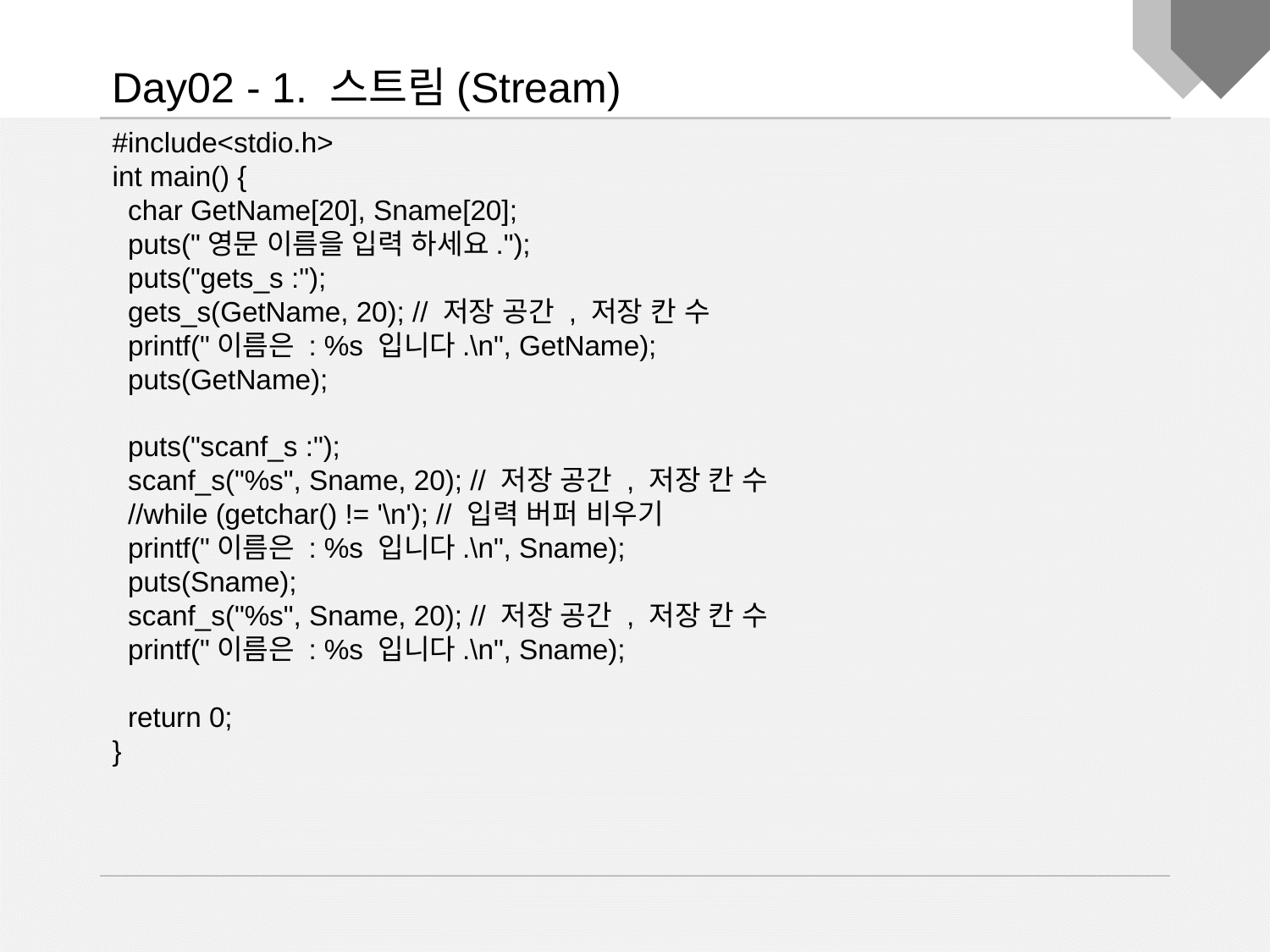

Day02 - 1. 스트림(Stream)
#include<stdio.h>
int main() {
  char GetName[20], Sname[20];
  puts("영문 이름을 입력 하세요.");
  puts("gets_s :");
  gets_s(GetName, 20); // 저장 공간 , 저장 칸 수
  printf("이름은 : %s 입니다.\n", GetName);
  puts(GetName);

  puts("scanf_s :");
  scanf_s("%s", Sname, 20); // 저장 공간 , 저장 칸 수
  //while (getchar() != '\n'); // 입력 버퍼 비우기
  printf("이름은 : %s 입니다.\n", Sname);
  puts(Sname);
  scanf_s("%s", Sname, 20); // 저장 공간 , 저장 칸 수
  printf("이름은 : %s 입니다.\n", Sname);

  return 0;
}